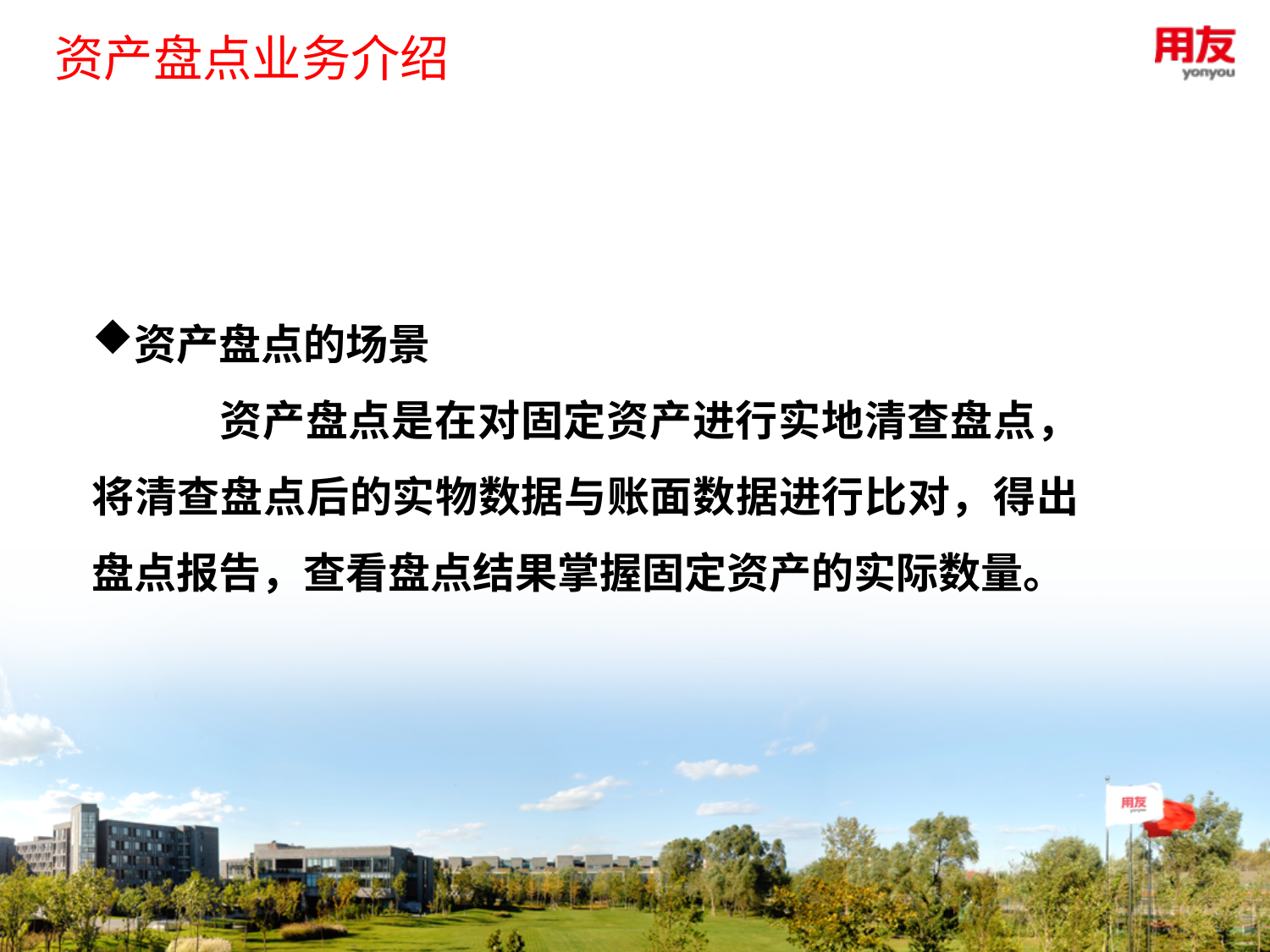

# 资产盘点业务介绍

资产盘点的场景
	资产盘点是在对固定资产进行实地清查盘点，将清查盘点后的实物数据与账面数据进行比对，得出盘点报告，查看盘点结果掌握固定资产的实际数量。